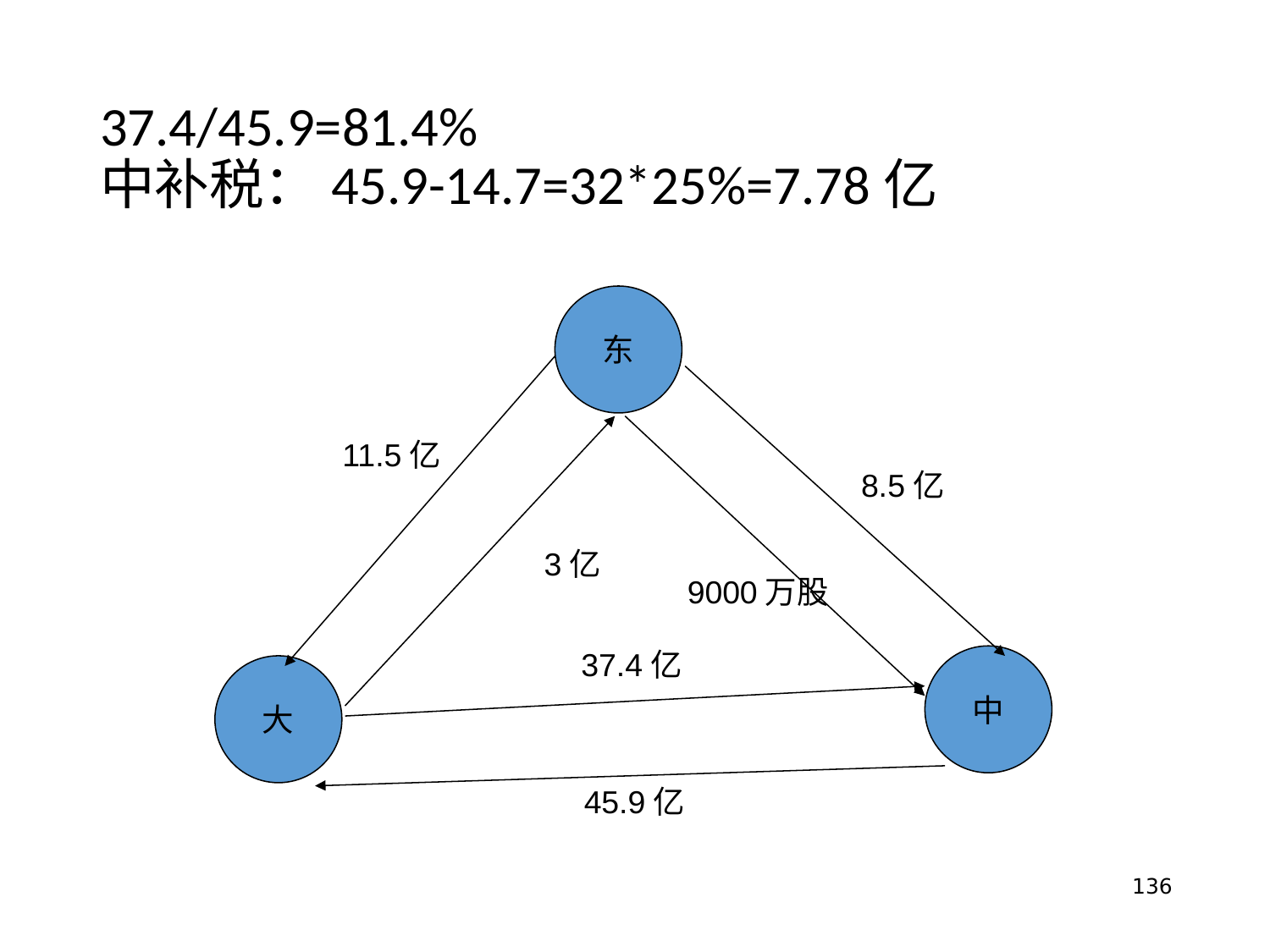

# 37.4/45.9=81.4% 中补税：45.9-14.7=32*25%=7.78亿

东

11.5亿
8.5亿
3亿

9000万股
37.4亿
中
大

45.9亿

136